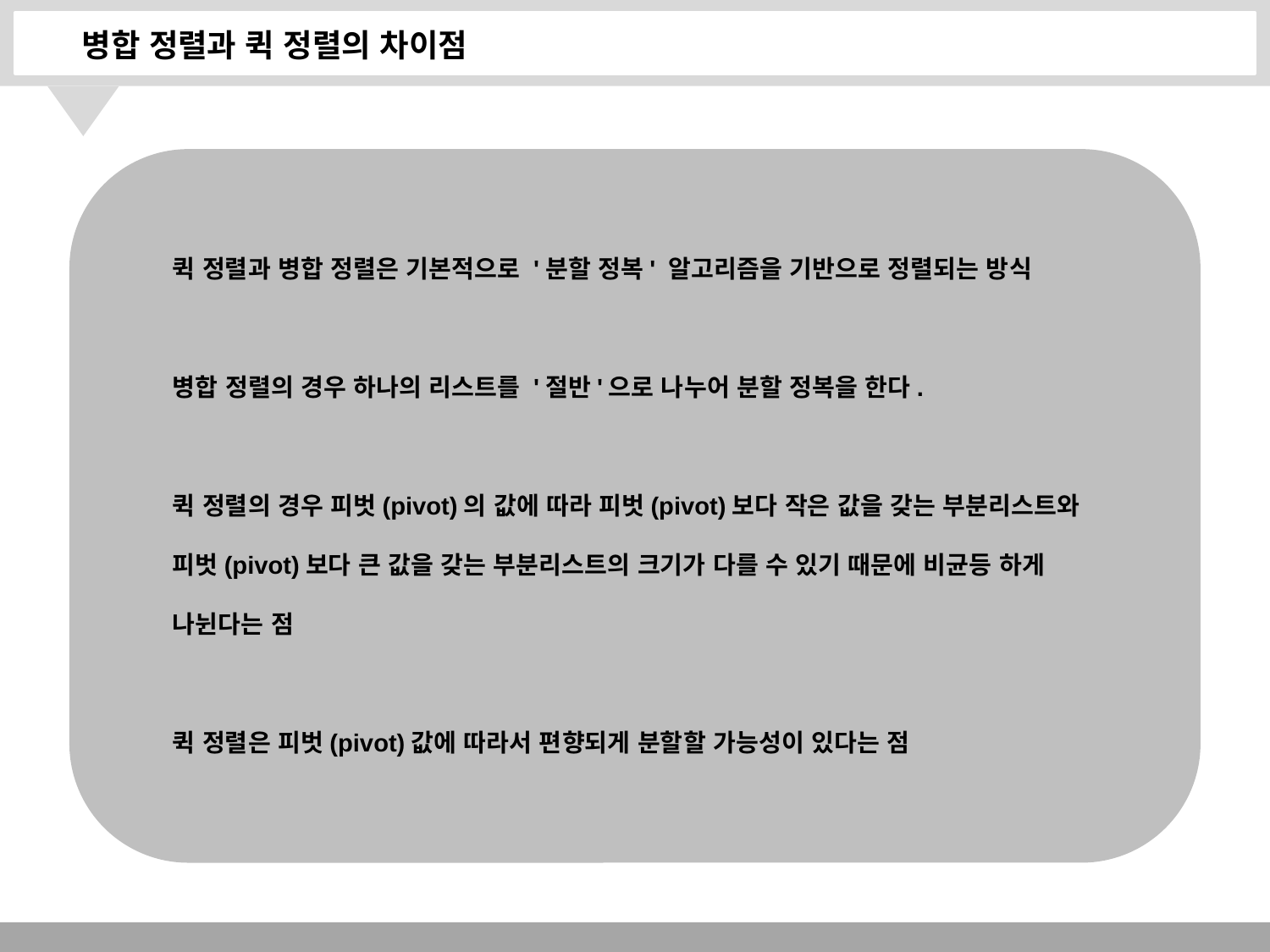

병합 정렬과 퀵 정렬의 차이점

퀵 정렬과 병합 정렬은 기본적으로 '분할 정복' 알고리즘을 기반으로 정렬되는 방식

병합 정렬의 경우 하나의 리스트를 '절반'으로 나누어 분할 정복을 한다.

퀵 정렬의 경우 피벗(pivot)의 값에 따라 피벗(pivot)보다 작은 값을 갖는 부분리스트와 피벗(pivot)보다 큰 값을 갖는 부분리스트의 크기가 다를 수 있기 때문에 비균등 하게 나뉜다는 점

퀵 정렬은 피벗(pivot)값에 따라서 편향되게 분할할 가능성이 있다는 점